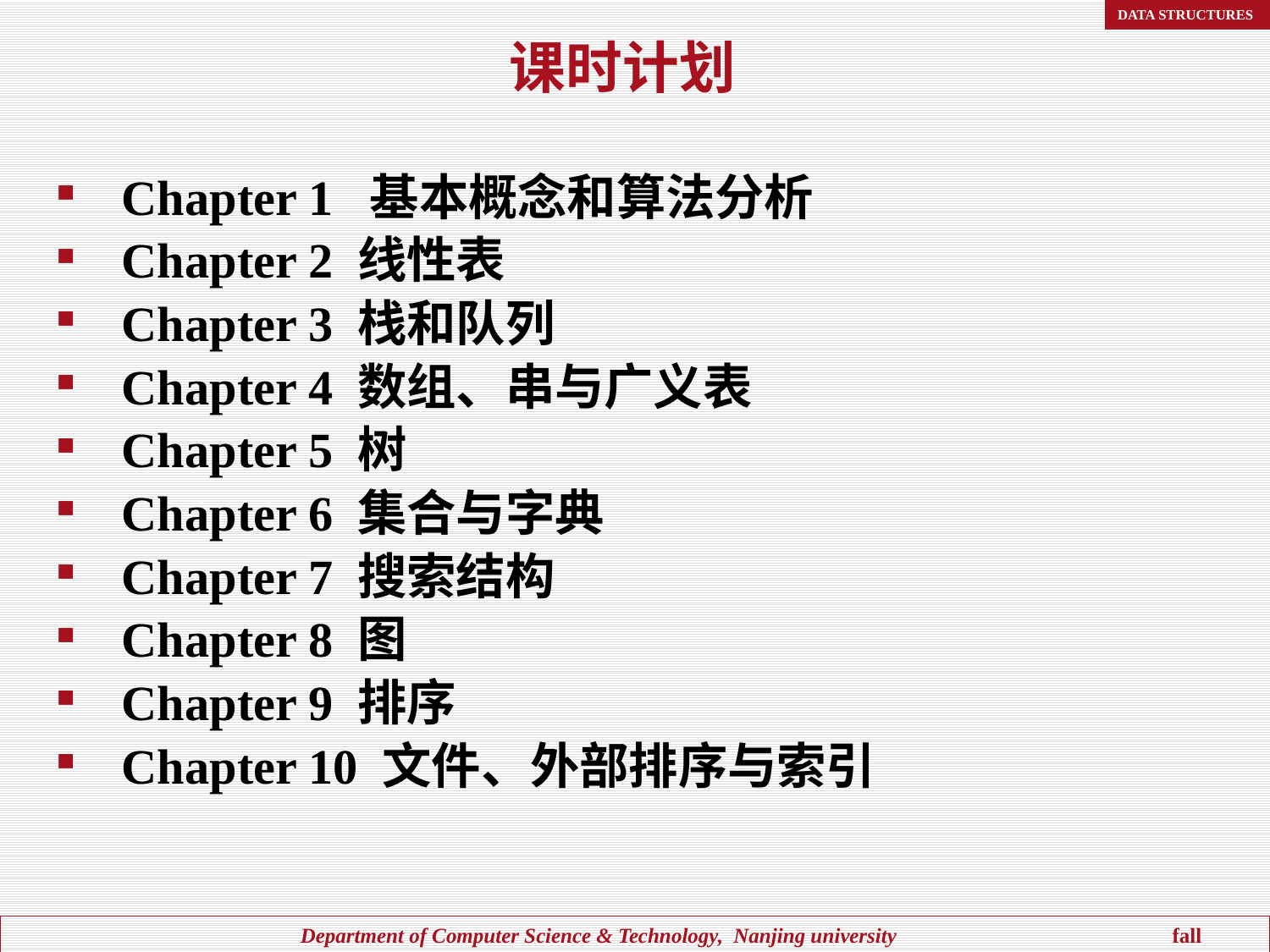

# 课时计划
Chapter 1  基本概念和算法分析
Chapter 2 线性表
Chapter 3 栈和队列
Chapter 4 数组、串与广义表
Chapter 5 树
Chapter 6 集合与字典
Chapter 7 搜索结构
Chapter 8 图
Chapter 9 排序
Chapter 10 文件、外部排序与索引